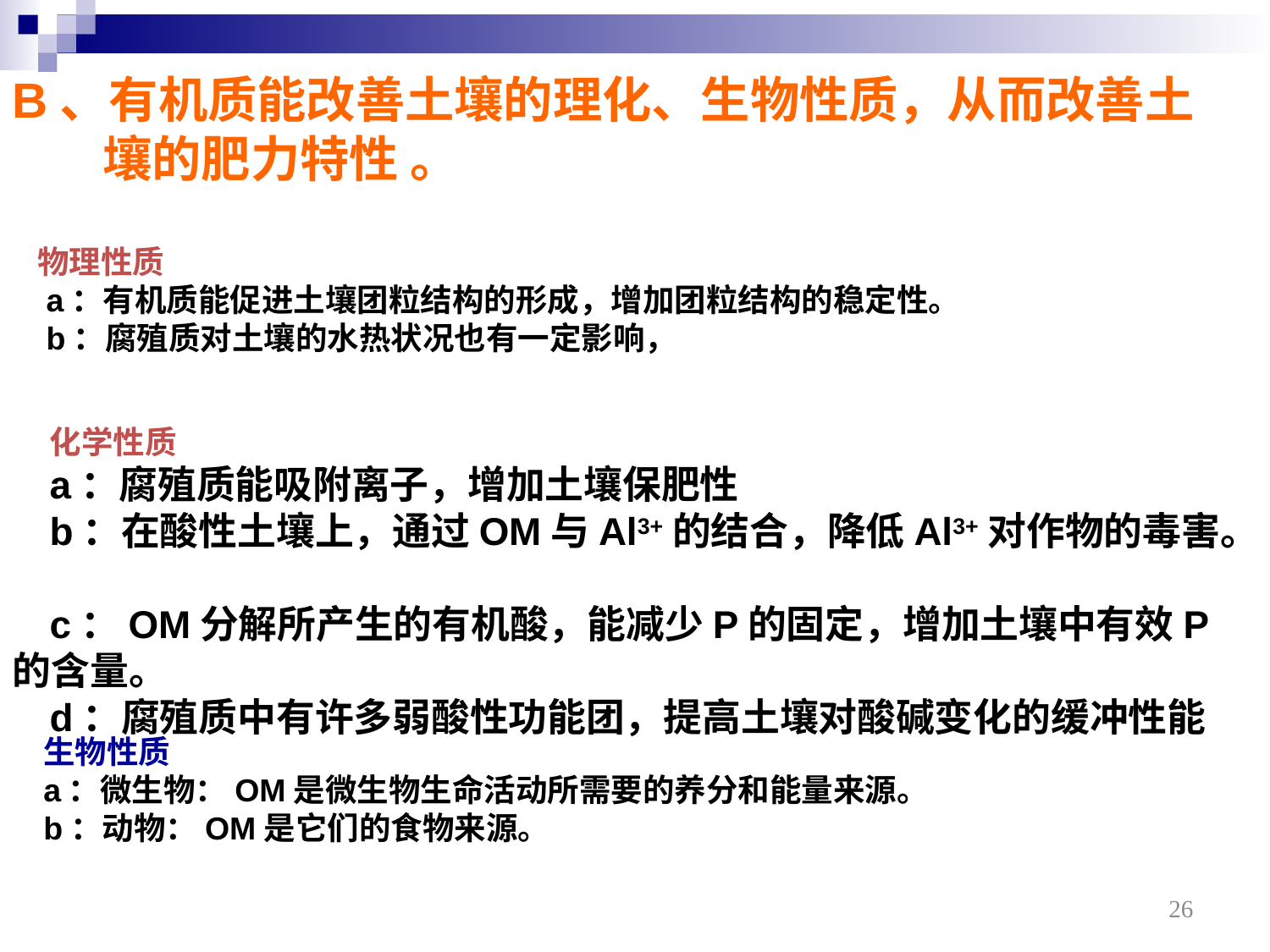

B、有机质能改善土壤的理化、生物性质，从而改善土
       壤的肥力特性 。
物理性质
 a：有机质能促进土壤团粒结构的形成，增加团粒结构的稳定性。
 b：腐殖质对土壤的水热状况也有一定影响，
化学性质
a：腐殖质能吸附离子，增加土壤保肥性
b：在酸性土壤上，通过OM与Al3+的结合，降低Al3+对作物的毒害。
c：OM分解所产生的有机酸，能减少P的固定，增加土壤中有效P 的含量。
d：腐殖质中有许多弱酸性功能团，提高土壤对酸碱变化的缓冲性能
生物性质
a：微生物：OM是微生物生命活动所需要的养分和能量来源。
b：动物：OM是它们的食物来源。
26